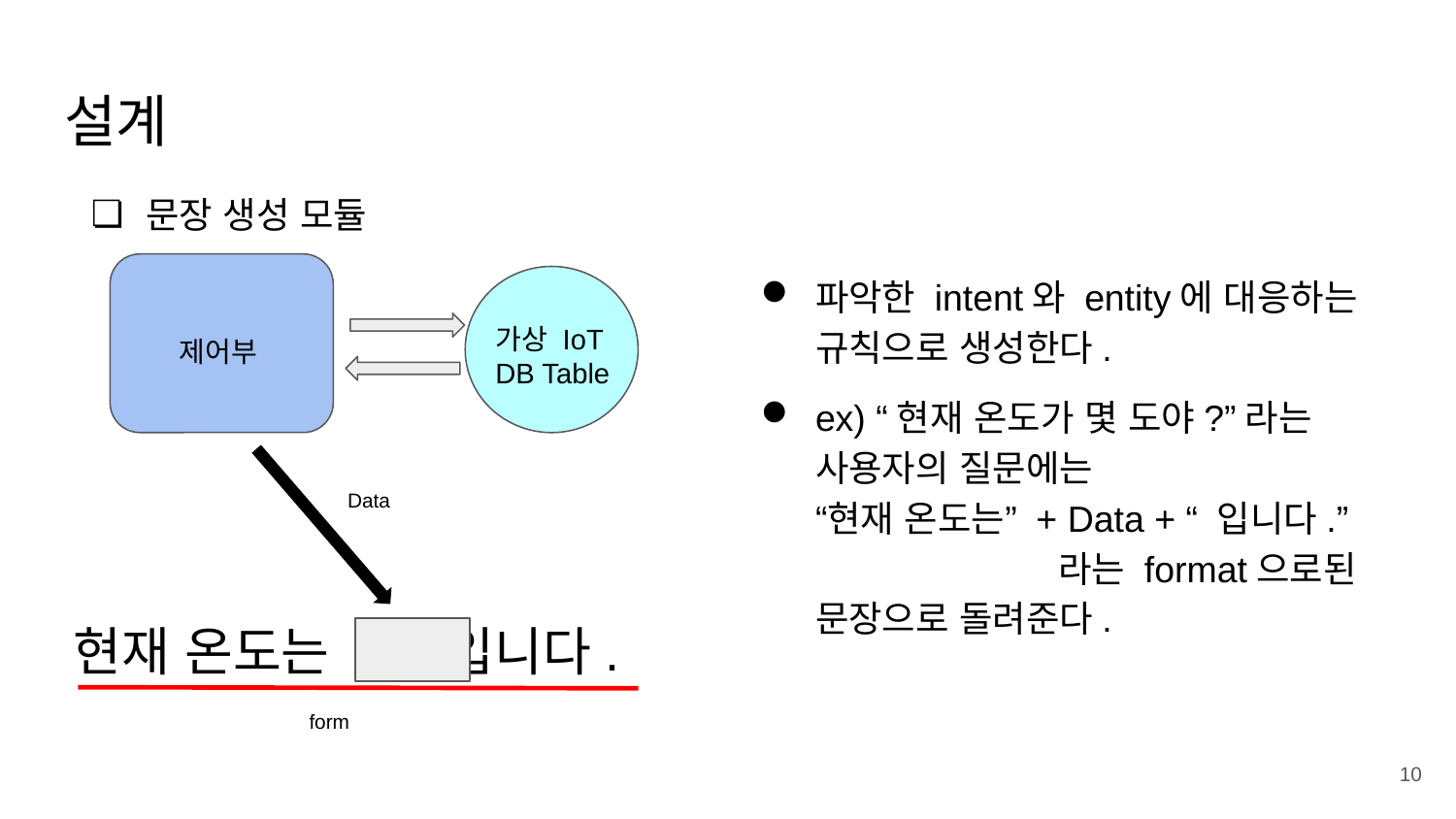

# 설계
문장 생성 모듈
파악한 intent와 entity에 대응하는 규칙으로 생성한다.
ex) “현재 온도가 몇 도야?”라는 사용자의 질문에는                              “현재 온도는” + Data + “ 입니다.”                            라는 format으로된 문장으로 돌려준다.

가상 IoT DB Table

제어부

Data
현재 온도는        입니다.

form
10